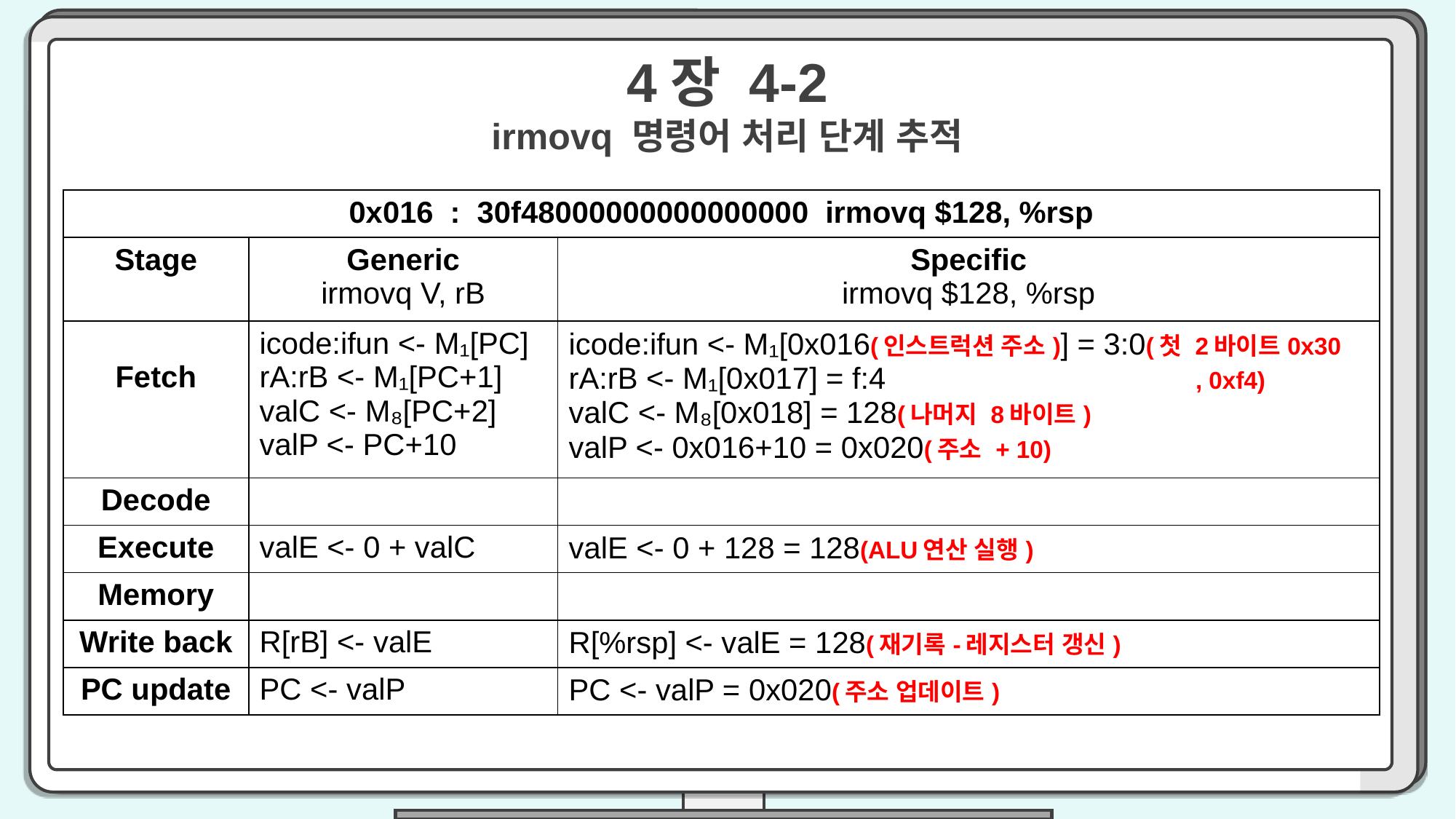

4장 4-2
irmovq 명령어 처리 단계 추적
| 0x016 : 30f48000000000000000 irmovq $128, %rsp |  |  |
| --- | --- | --- |
| Stage | Generic irmovq V, rB | Specific irmovq $128, %rsp |
| Fetch | icode:ifun <- M₁[PC] rA:rB <- M₁[PC+1] valC <- M₈[PC+2] valP <- PC+10 | icode:ifun <- M₁[0x016(인스트럭션 주소)] = 3:0(첫 2바이트0x30 rA:rB <- M₁[0x017] = f:4 , 0xf4) valC <- M₈[0x018] = 128(나머지 8바이트) valP <- 0x016+10 = 0x020(주소 + 10) |
| Decode |  |  |
| Execute | valE <- 0 + valC | valE <- 0 + 128 = 128(ALU연산 실행) |
| Memory |  |  |
| Write back | R[rB] <- valE | R[%rsp] <- valE = 128(재기록-레지스터 갱신) |
| PC update | PC <- valP | PC <- valP = 0x020(주소 업데이트) |